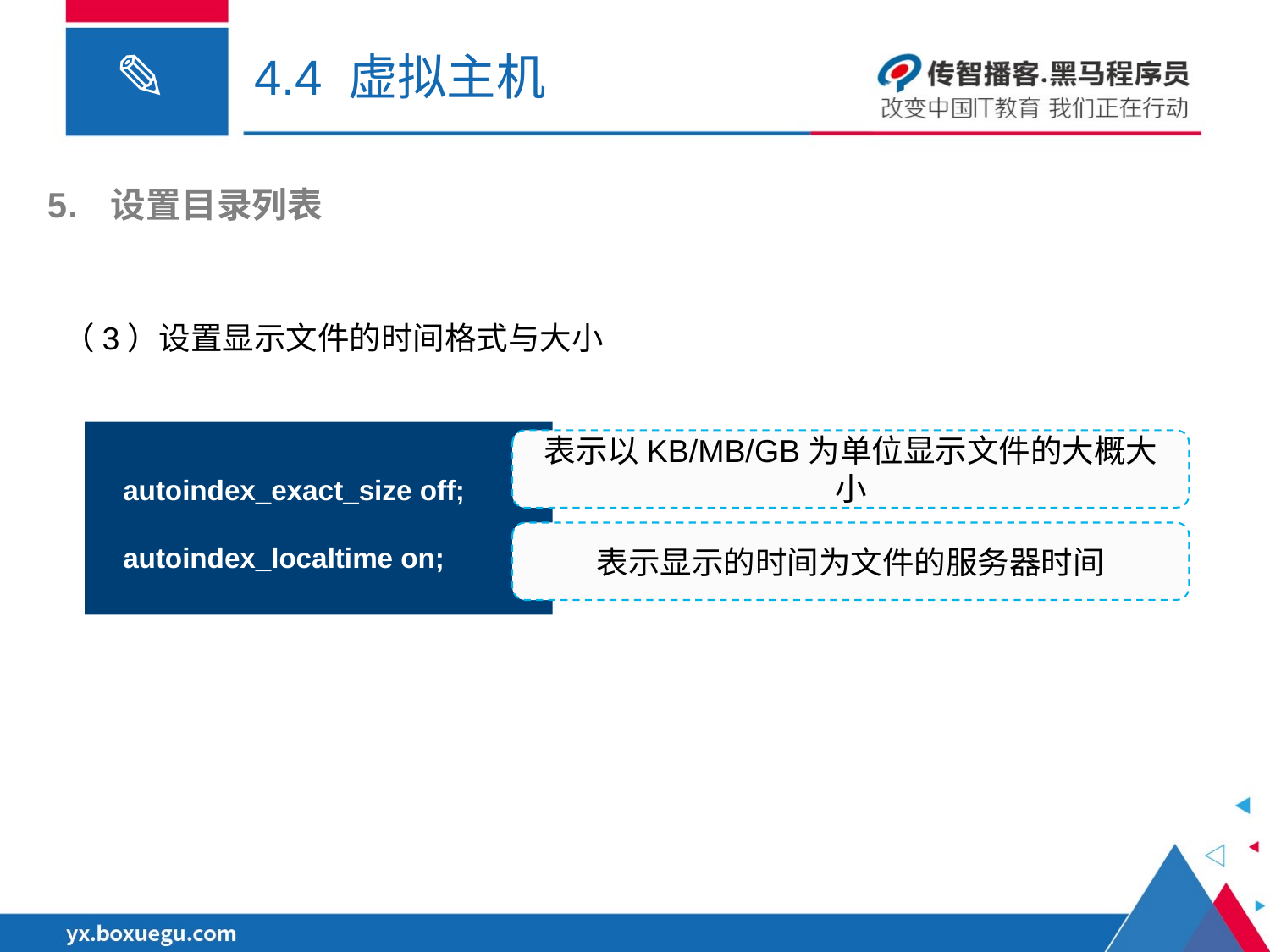

# 4.4 虚拟主机
设置目录列表
（3）设置显示文件的时间格式与大小

autoindex_exact_size off;
autoindex_localtime on;
表示以KB/MB/GB为单位显示文件的大概大小
表示显示的时间为文件的服务器时间